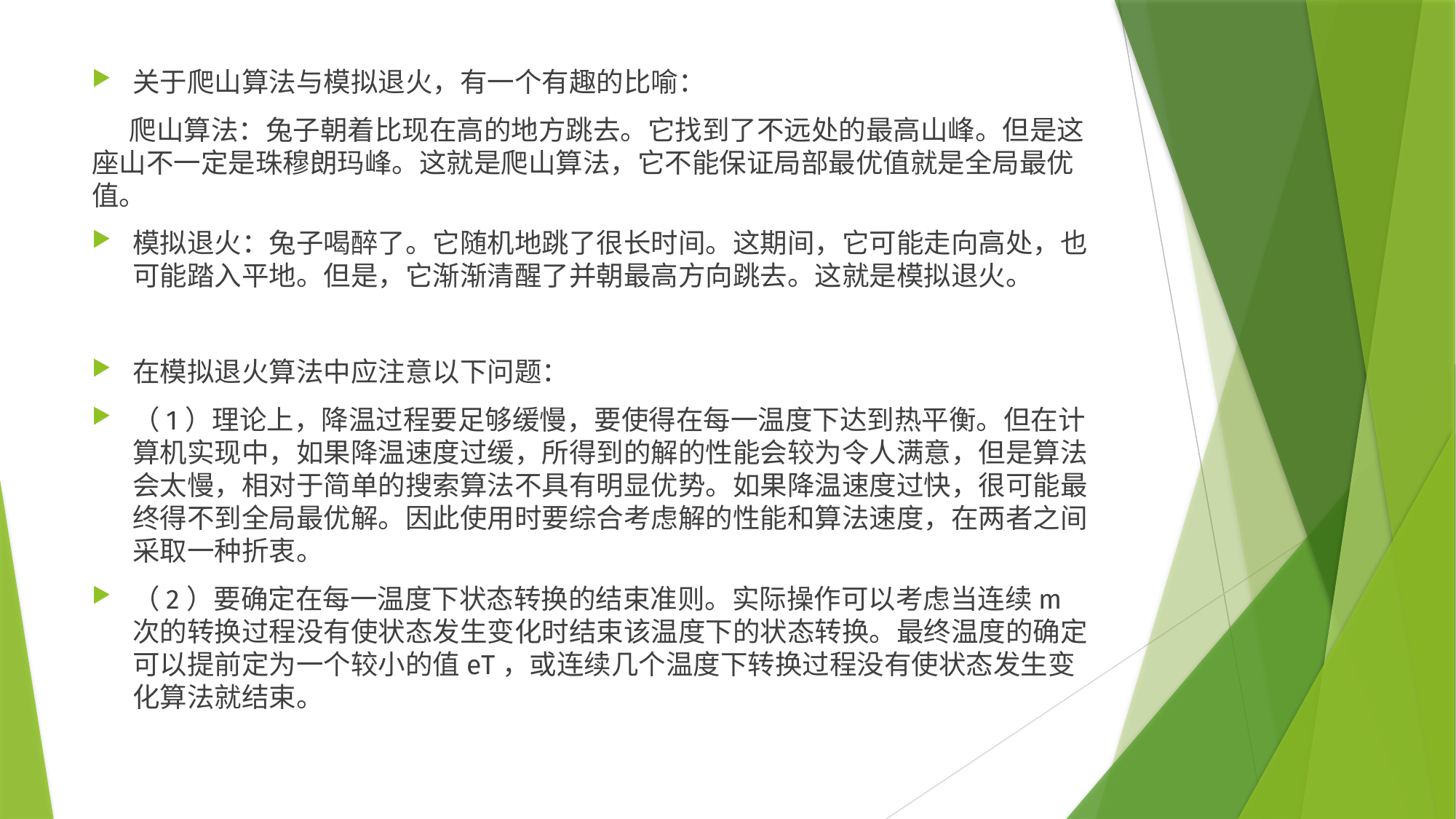

关于爬山算法与模拟退火，有一个有趣的比喻：
     爬山算法：兔子朝着比现在高的地方跳去。它找到了不远处的最高山峰。但是这座山不一定是珠穆朗玛峰。这就是爬山算法，它不能保证局部最优值就是全局最优值。
模拟退火：兔子喝醉了。它随机地跳了很长时间。这期间，它可能走向高处，也可能踏入平地。但是，它渐渐清醒了并朝最高方向跳去。这就是模拟退火。

在模拟退火算法中应注意以下问题：
（1）理论上，降温过程要足够缓慢，要使得在每一温度下达到热平衡。但在计算机实现中，如果降温速度过缓，所得到的解的性能会较为令人满意，但是算法会太慢，相对于简单的搜索算法不具有明显优势。如果降温速度过快，很可能最终得不到全局最优解。因此使用时要综合考虑解的性能和算法速度，在两者之间采取一种折衷。
（2）要确定在每一温度下状态转换的结束准则。实际操作可以考虑当连续m次的转换过程没有使状态发生变化时结束该温度下的状态转换。最终温度的确定可以提前定为一个较小的值eT，或连续几个温度下转换过程没有使状态发生变化算法就结束。